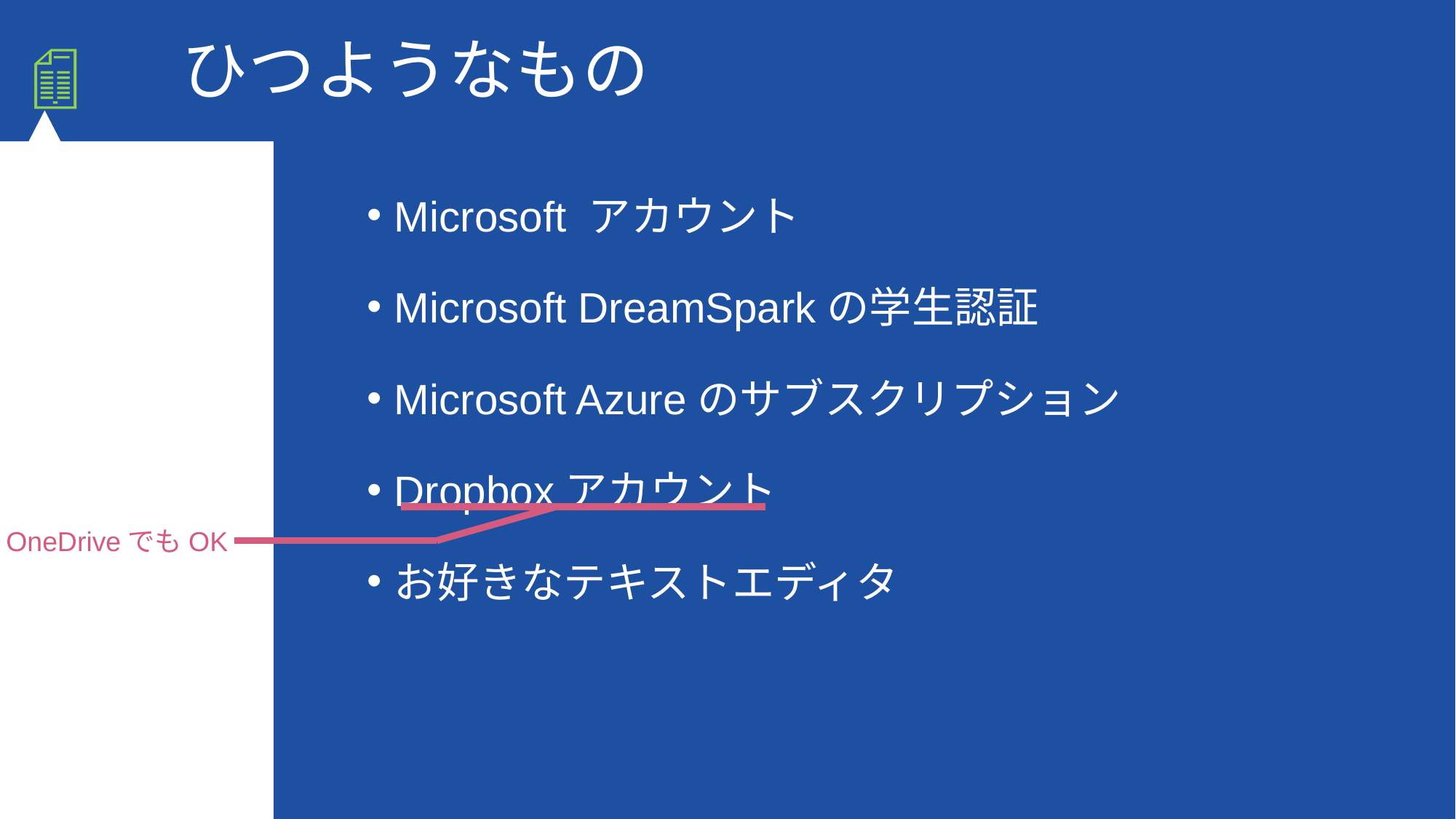

# ひつようなもの
Microsoft アカウント
Microsoft DreamSparkの学生認証
Microsoft Azureのサブスクリプション
Dropboxアカウント
お好きなテキストエディタ

OneDriveでもOK